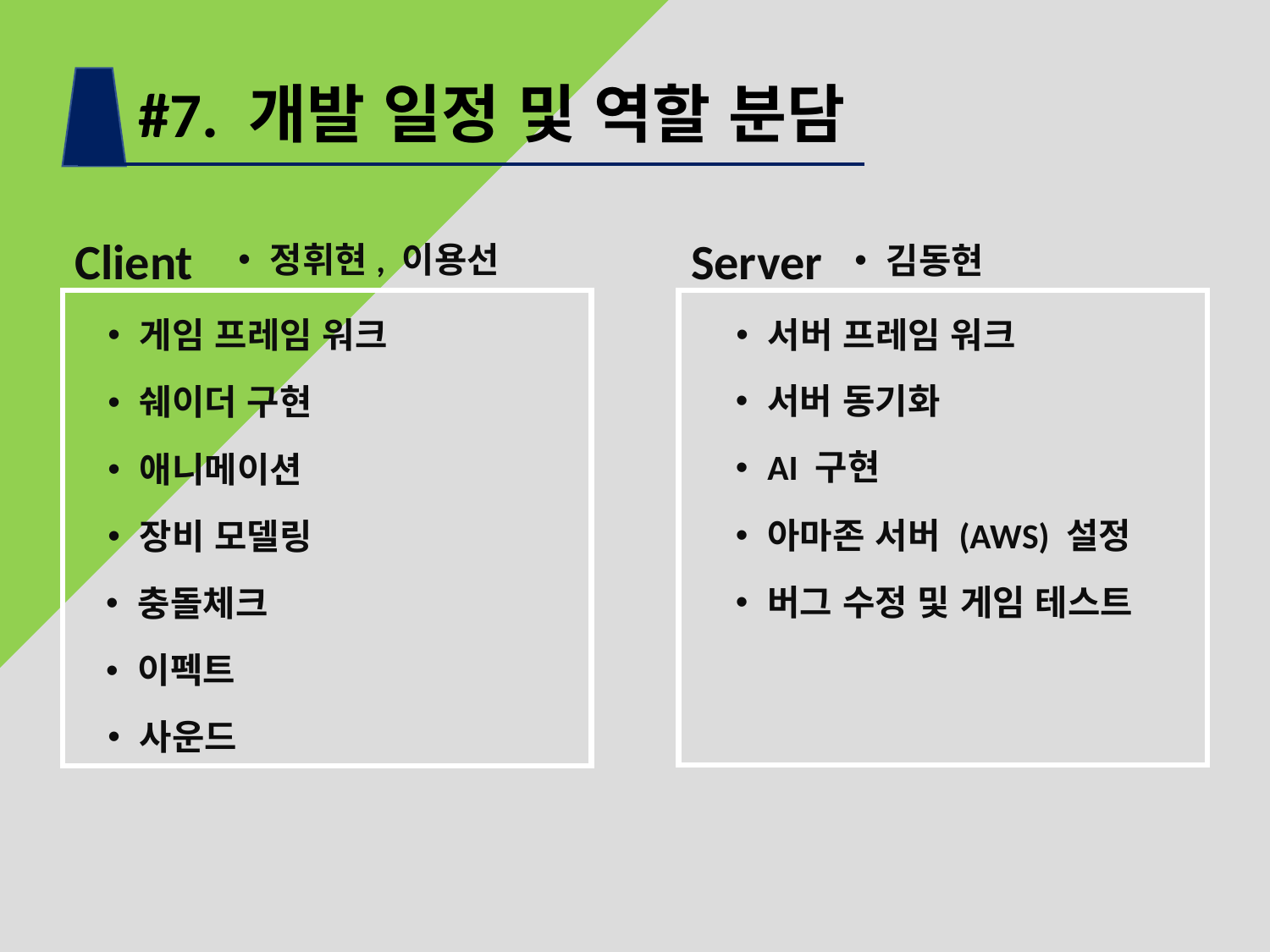

#7. 개발 일정 및 역할 분담

Server
Client
정휘현, 이용선
김동현

게임 프레임 워크
서버 프레임 워크
서버 동기화
쉐이더 구현
AI 구현
애니메이션
아마존 서버 (AWS) 설정
장비 모델링
버그 수정 및 게임 테스트
충돌체크
이펙트
사운드